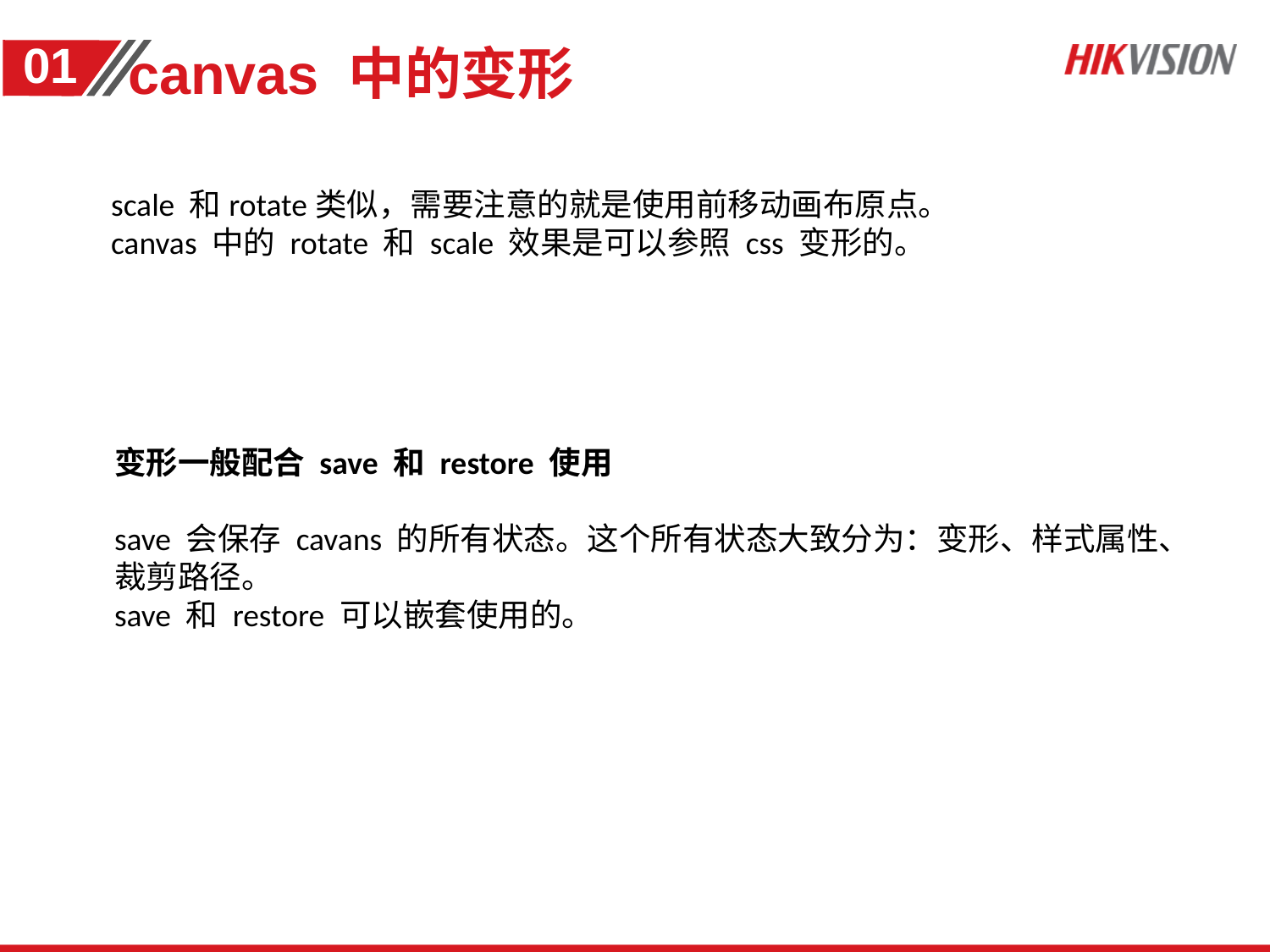

canvas 中的变形

01
scale 和rotate类似，需要注意的就是使用前移动画布原点。
canvas 中的 rotate 和 scale 效果是可以参照 css 变形的。
变形一般配合 save 和 restore 使用

save 会保存 cavans 的所有状态。这个所有状态大致分为：变形、样式属性、裁剪路径。
save 和 restore 可以嵌套使用的。